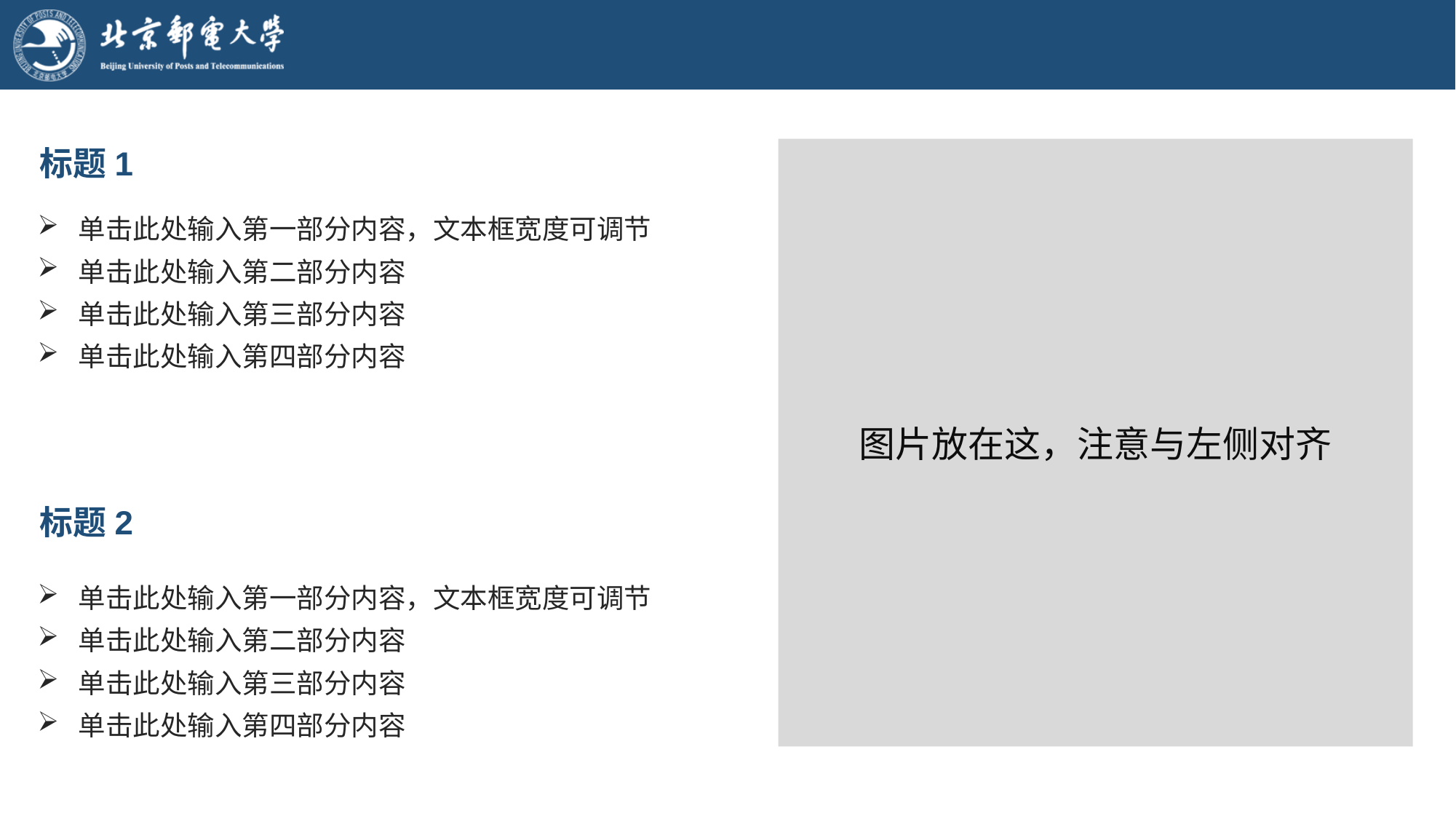

#
标题1
图片放在这，注意与左侧对齐
单击此处输入第一部分内容，文本框宽度可调节
单击此处输入第二部分内容
单击此处输入第三部分内容
单击此处输入第四部分内容
标题2
单击此处输入第一部分内容，文本框宽度可调节
单击此处输入第二部分内容
单击此处输入第三部分内容
单击此处输入第四部分内容